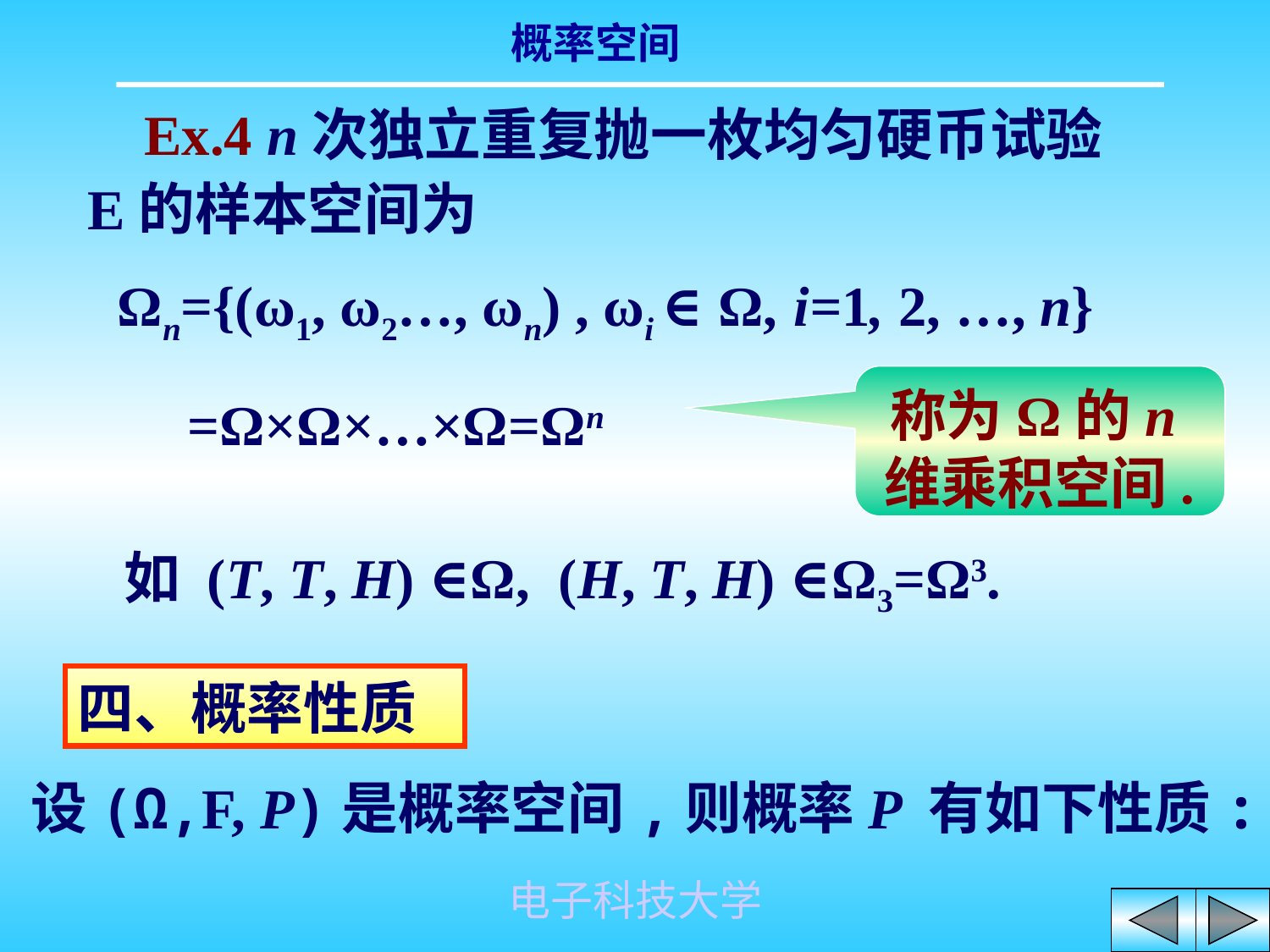

Ex.4 n次独立重复抛一枚均匀硬币试验E的样本空间为
Ωn={(ω1, ω2…, ωn) , ωi ∈ Ω,  i=1, 2, …, n}
称为Ω的n维乘积空间.
=Ω×Ω×…×Ω=Ωn
如 (T, T, H) ∈Ω,  (H, T, H) ∈Ω3=Ω3.
四、概率性质
设(Ω,F, P)是概率空间,则概率P 有如下性质:
电子科技大学